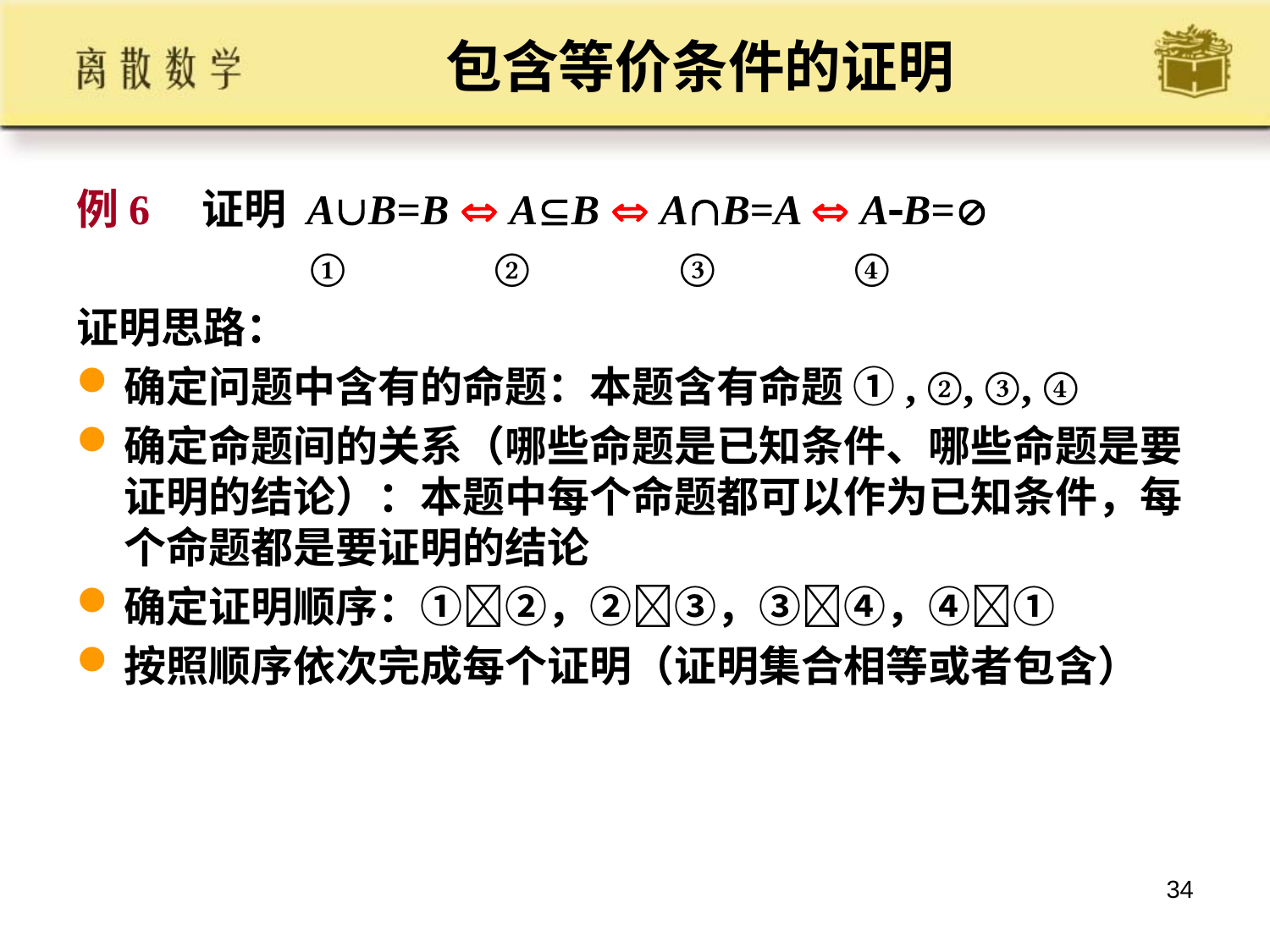

# 包含等价条件的证明
例6    证明 A∪B=B ⇔ A⊆B ⇔ A∩B=A ⇔ A−B=∅
                      ①              ②              ③             ④
证明思路：
确定问题中含有的命题：本题含有命题 ①, ②, ③, ④
确定命题间的关系（哪些命题是已知条件、哪些命题是要证明的结论）：本题中每个命题都可以作为已知条件，每个命题都是要证明的结论
确定证明顺序：①⇒②，②⇒③，③⇒④，④⇒①
按照顺序依次完成每个证明（证明集合相等或者包含）
34